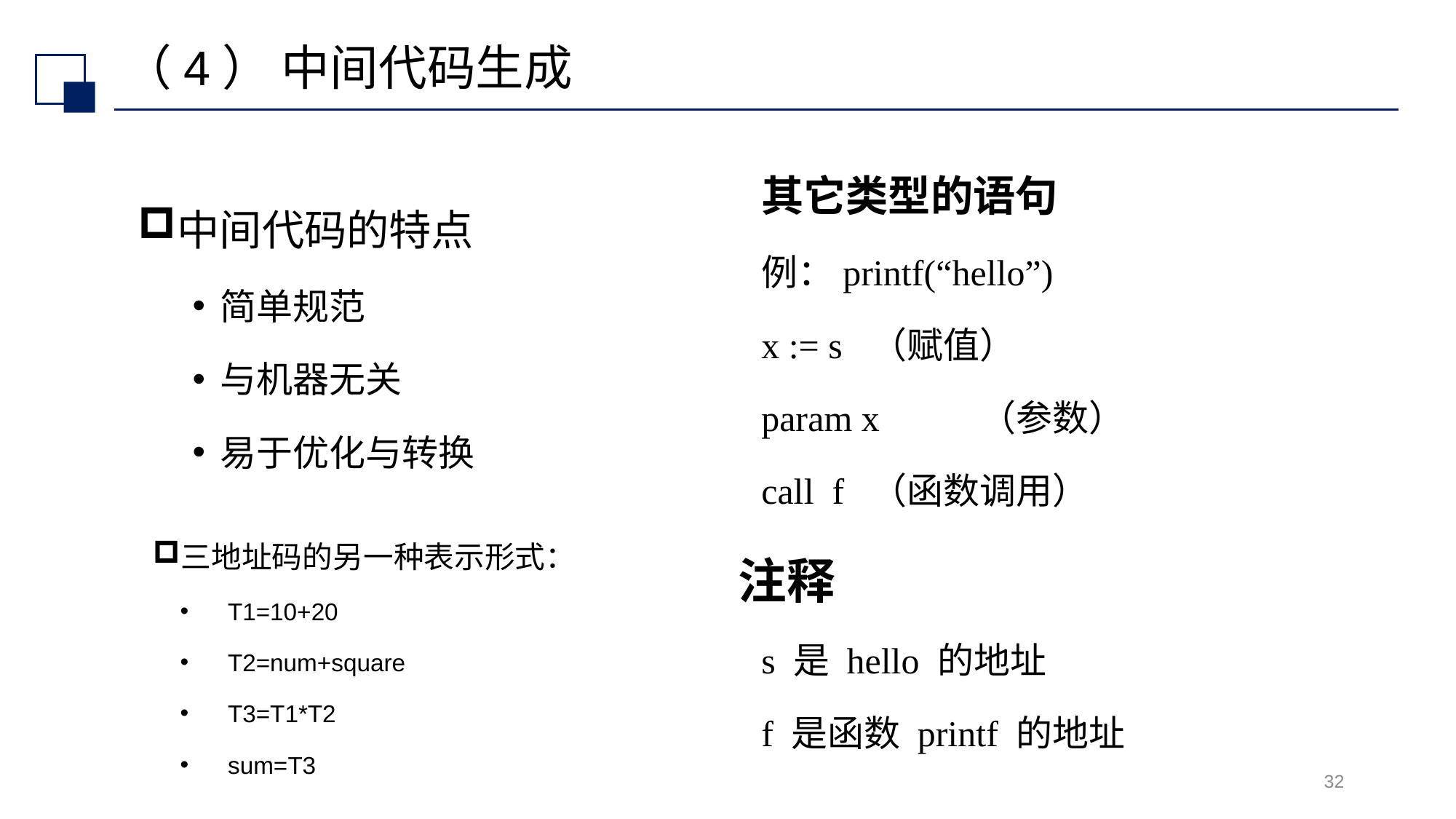

# （4） 中间代码生成
其它类型的语句
例：printf(“hello”)
x := s	（赋值）
param x	（参数）
call  f	（函数调用）
注释
s 是 hello 的地址
f 是函数 printf 的地址
中间代码的特点
简单规范
与机器无关
易于优化与转换
三地址码的另一种表示形式：
 T1=10+20
 T2=num+square
 T3=T1*T2
 sum=T3
32